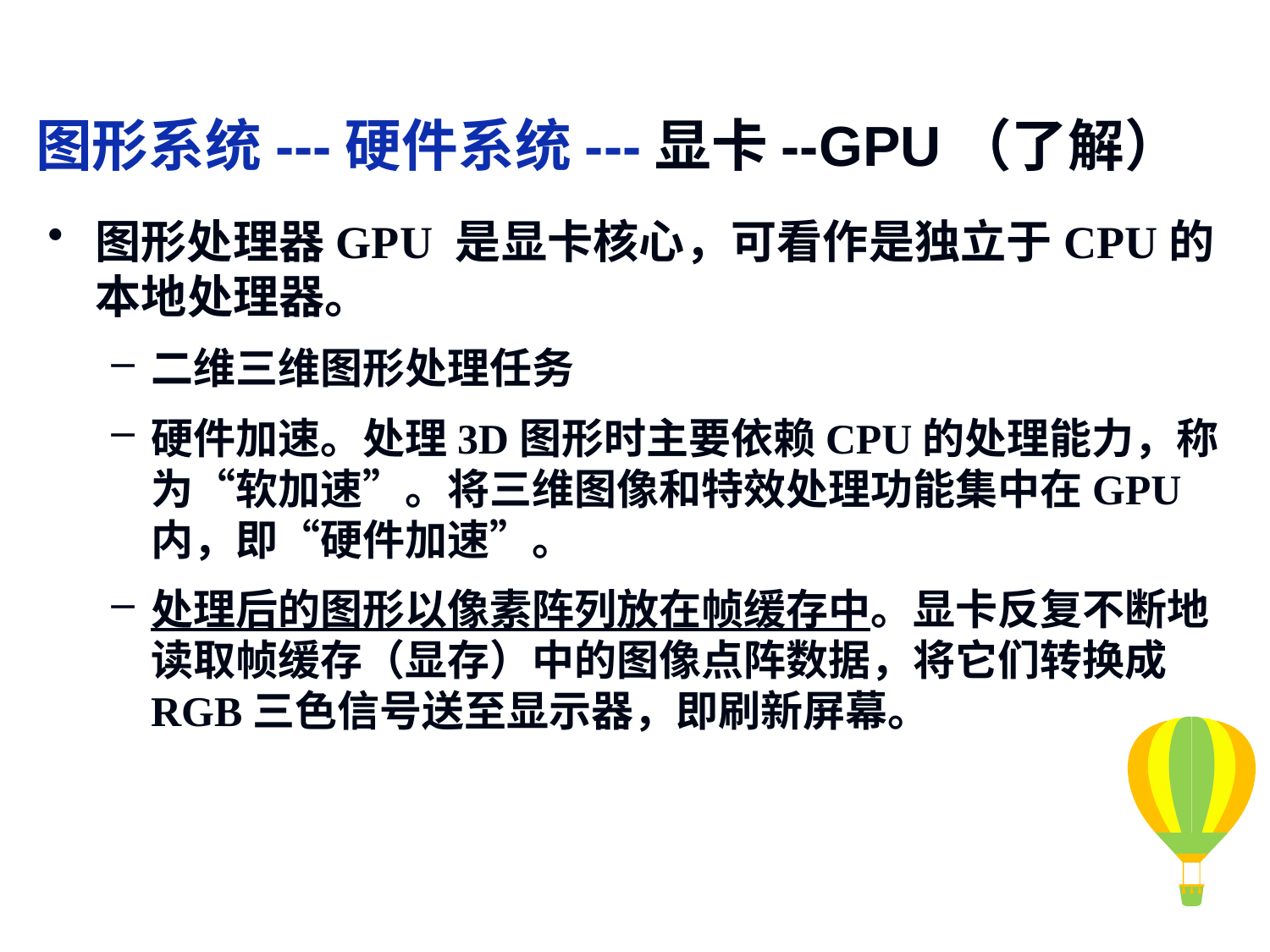

图形系统---硬件系统---显卡--GPU（了解）
图形处理器GPU 是显卡核心，可看作是独立于CPU的本地处理器。
二维三维图形处理任务
硬件加速。处理3D图形时主要依赖CPU的处理能力，称为“软加速”。将三维图像和特效处理功能集中在GPU内，即“硬件加速”。
处理后的图形以像素阵列放在帧缓存中。显卡反复不断地读取帧缓存（显存）中的图像点阵数据，将它们转换成RGB三色信号送至显示器，即刷新屏幕。